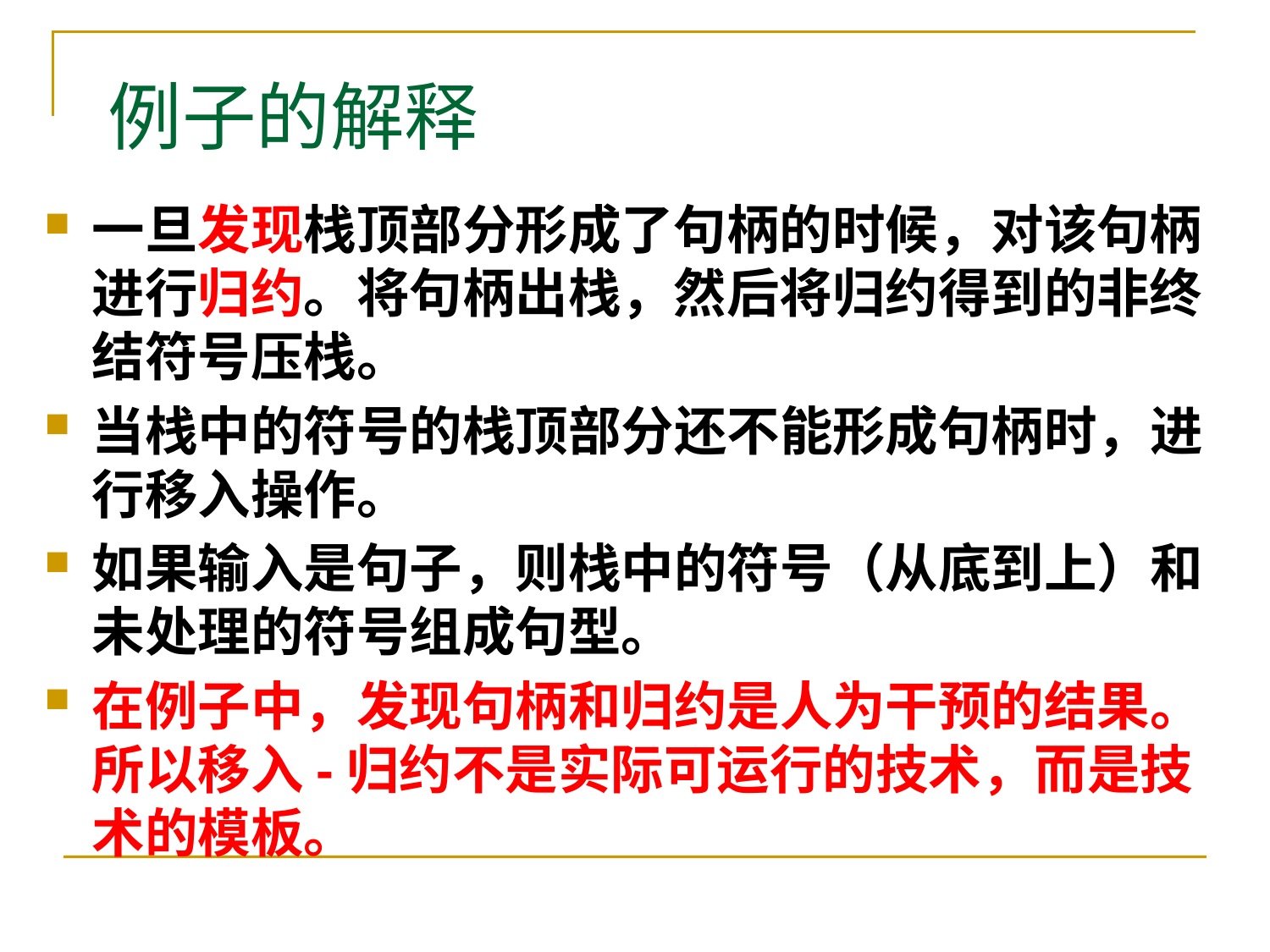

# 例子的解释
一旦发现栈顶部分形成了句柄的时候，对该句柄进行归约。将句柄出栈，然后将归约得到的非终结符号压栈。
当栈中的符号的栈顶部分还不能形成句柄时，进行移入操作。
如果输入是句子，则栈中的符号（从底到上）和未处理的符号组成句型。
在例子中，发现句柄和归约是人为干预的结果。所以移入-归约不是实际可运行的技术，而是技术的模板。
16